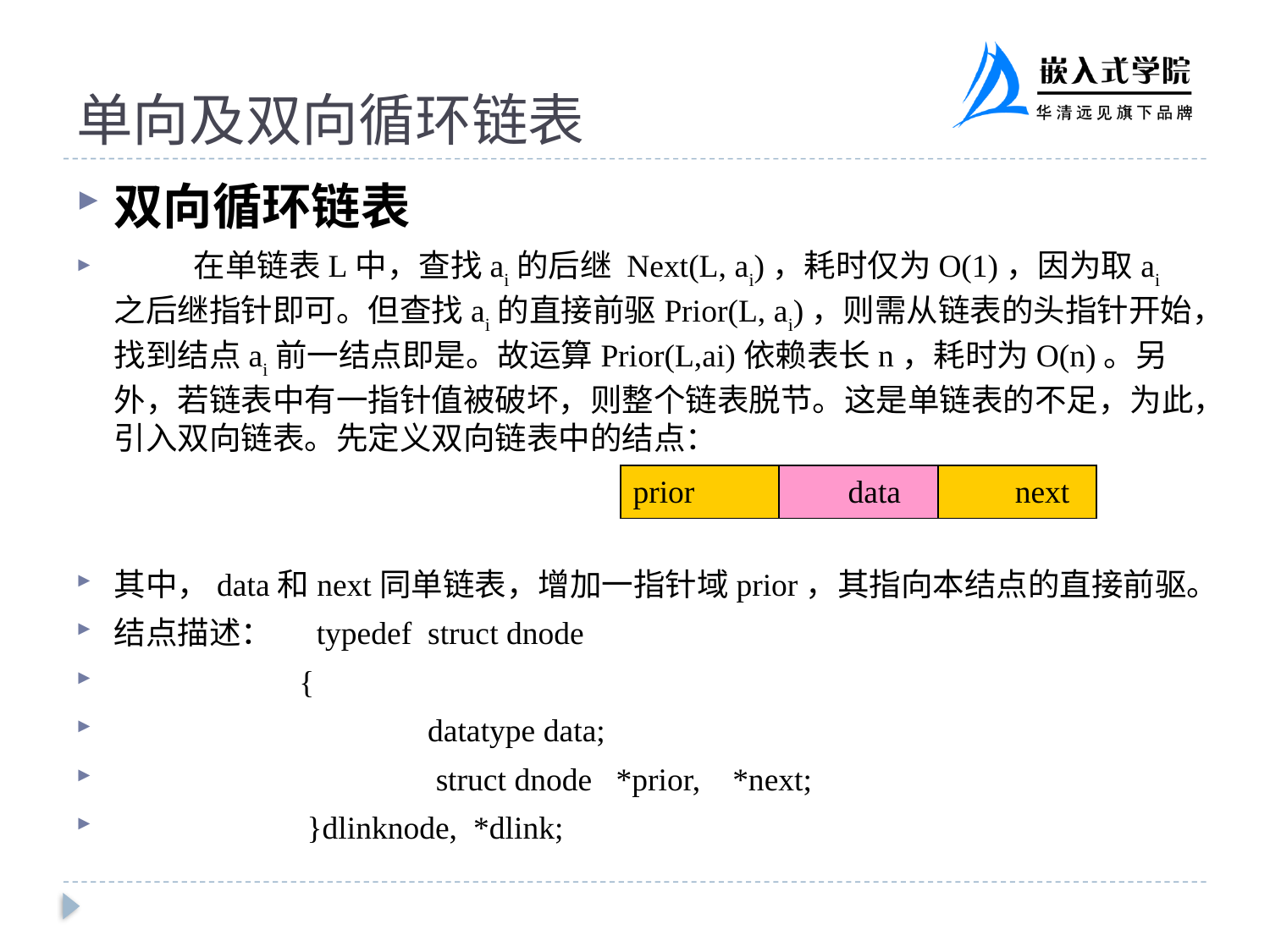

# 单向及双向循环链表
双向循环链表
          在单链表L中，查找ai的后继 Next(L, ai)，耗时仅为O(1)，因为取ai之后继指针即可。但查找ai的直接前驱Prior(L, ai)，则需从链表的头指针开始，找到结点ai前一结点即是。故运算Prior(L,ai)依赖表长n，耗时为O(n)。另外，若链表中有一指针值被破坏，则整个链表脱节。这是单链表的不足，为此，引入双向链表。先定义双向链表中的结点：

其中，data和next同单链表，增加一指针域prior，其指向本结点的直接前驱。
结点描述：     typedef  struct dnode
                       {
                                       datatype data;
                                        struct dnode   *prior,    *next;
                        }dlinknode,  *dlink;
prior

       data
        next

75